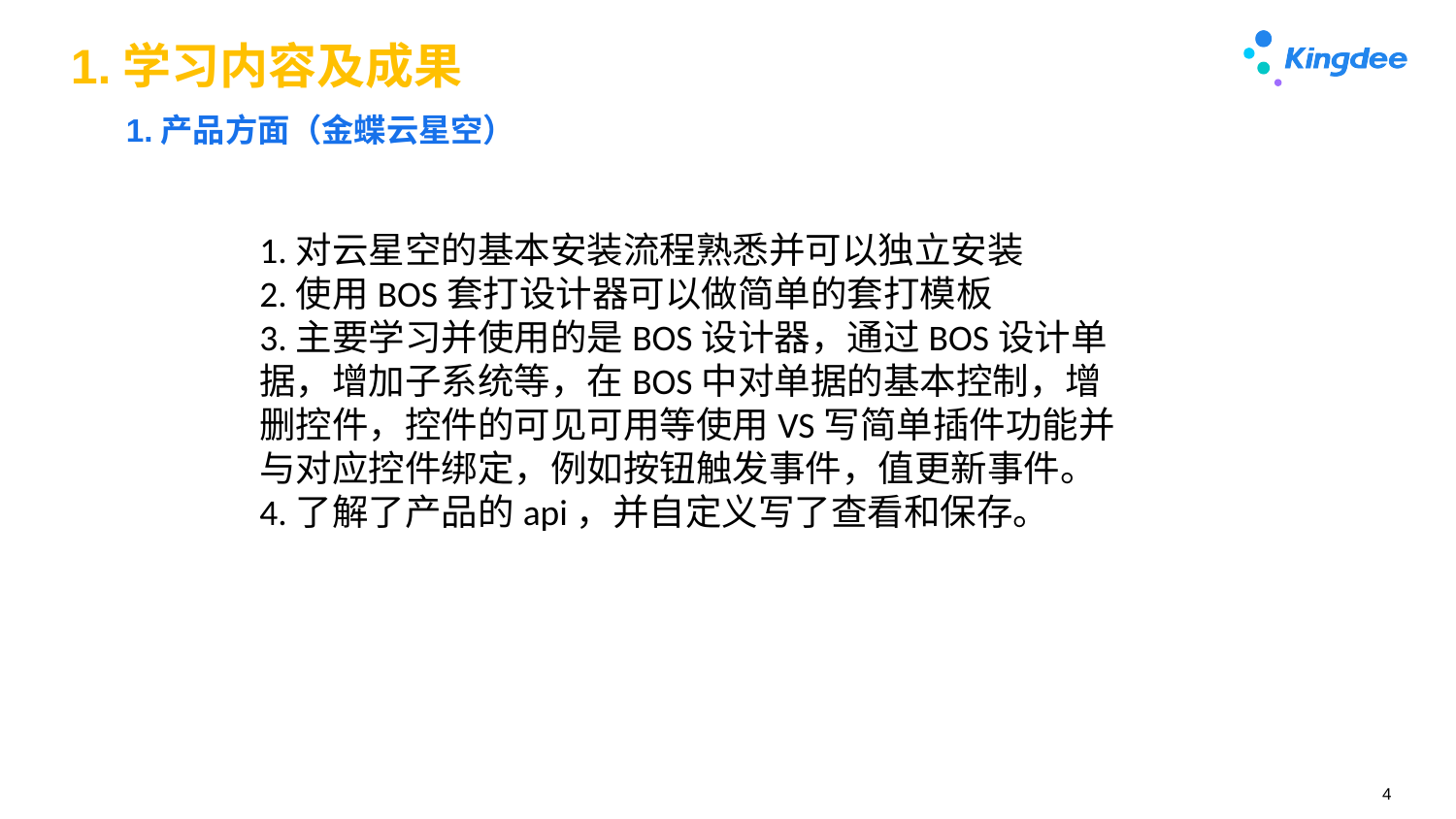

# 1.学习内容及成果 1.产品方面（金蝶云星空）

1.对云星空的基本安装流程熟悉并可以独立安装
2.使用BOS套打设计器可以做简单的套打模板
3.主要学习并使用的是BOS设计器，通过BOS设计单据，增加子系统等，在BOS中对单据的基本控制，增删控件，控件的可见可用等使用VS写简单插件功能并与对应控件绑定，例如按钮触发事件，值更新事件。
4.了解了产品的api，并自定义写了查看和保存。

此段文字旨在显示正确的字号和段落的位置，例文可替换。
此段文字旨在显示正确的字号和段落的位置，例文可替换。
此段文字旨在显示正确的字号和段落的位置，例文可替换。